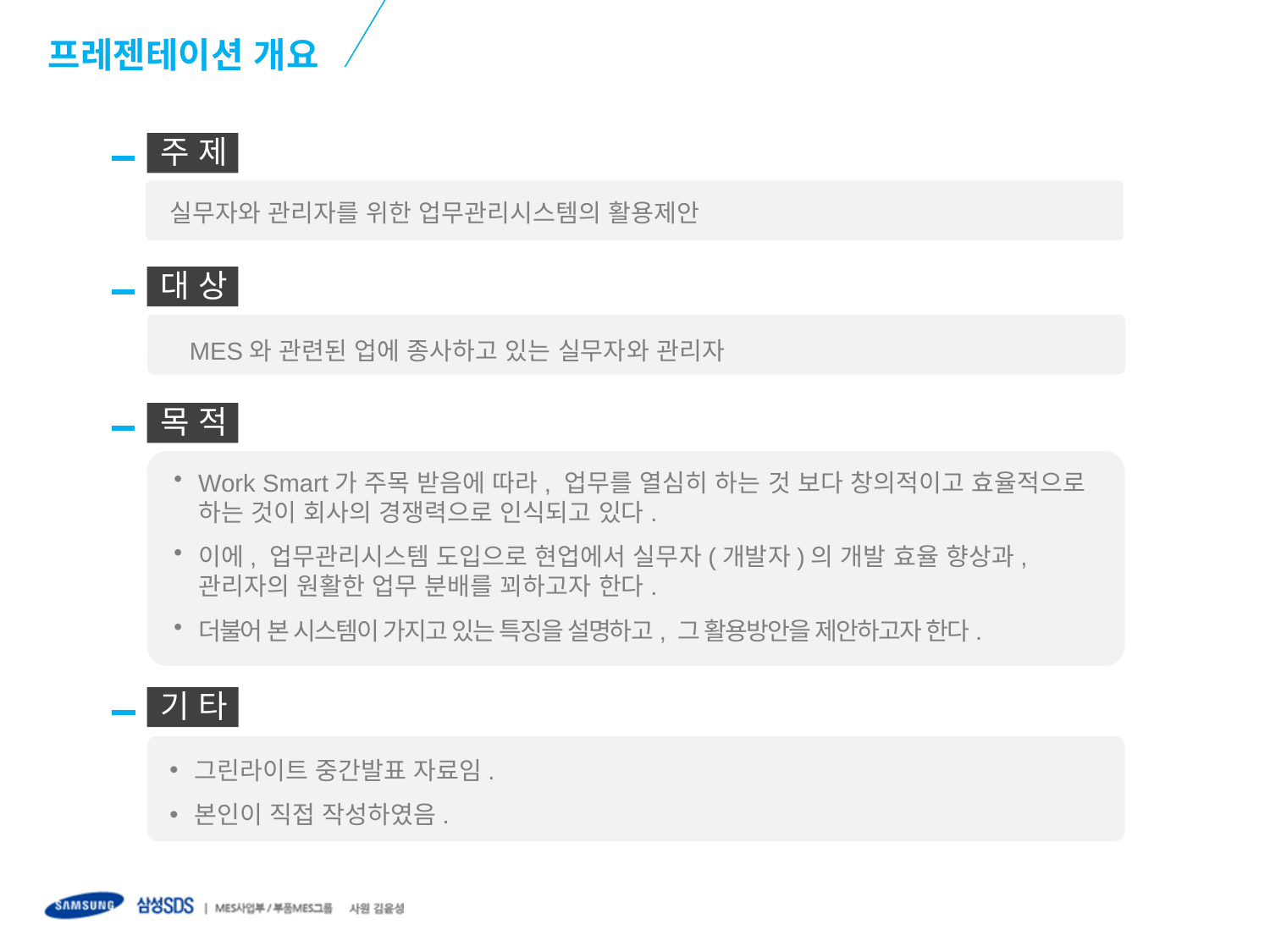

프레젠테이션 개요
주 제

실무자와 관리자를 위한 업무관리시스템의 활용제안

대 상

MES와 관련된 업에 종사하고 있는 실무자와 관리자

목 적

Work Smart가 주목 받음에 따라, 업무를 열심히 하는 것 보다 창의적이고 효율적으로 하는 것이 회사의 경쟁력으로 인식되고 있다.

이에, 업무관리시스템 도입으로 현업에서 실무자(개발자)의 개발 효율 향상과, 관리자의 원활한 업무 분배를 꾀하고자 한다.

더불어 본 시스템이 가지고 있는 특징을 설명하고, 그 활용방안을 제안하고자 한다.
기 타

그린라이트 중간발표 자료임.
본인이 직접 작성하였음.